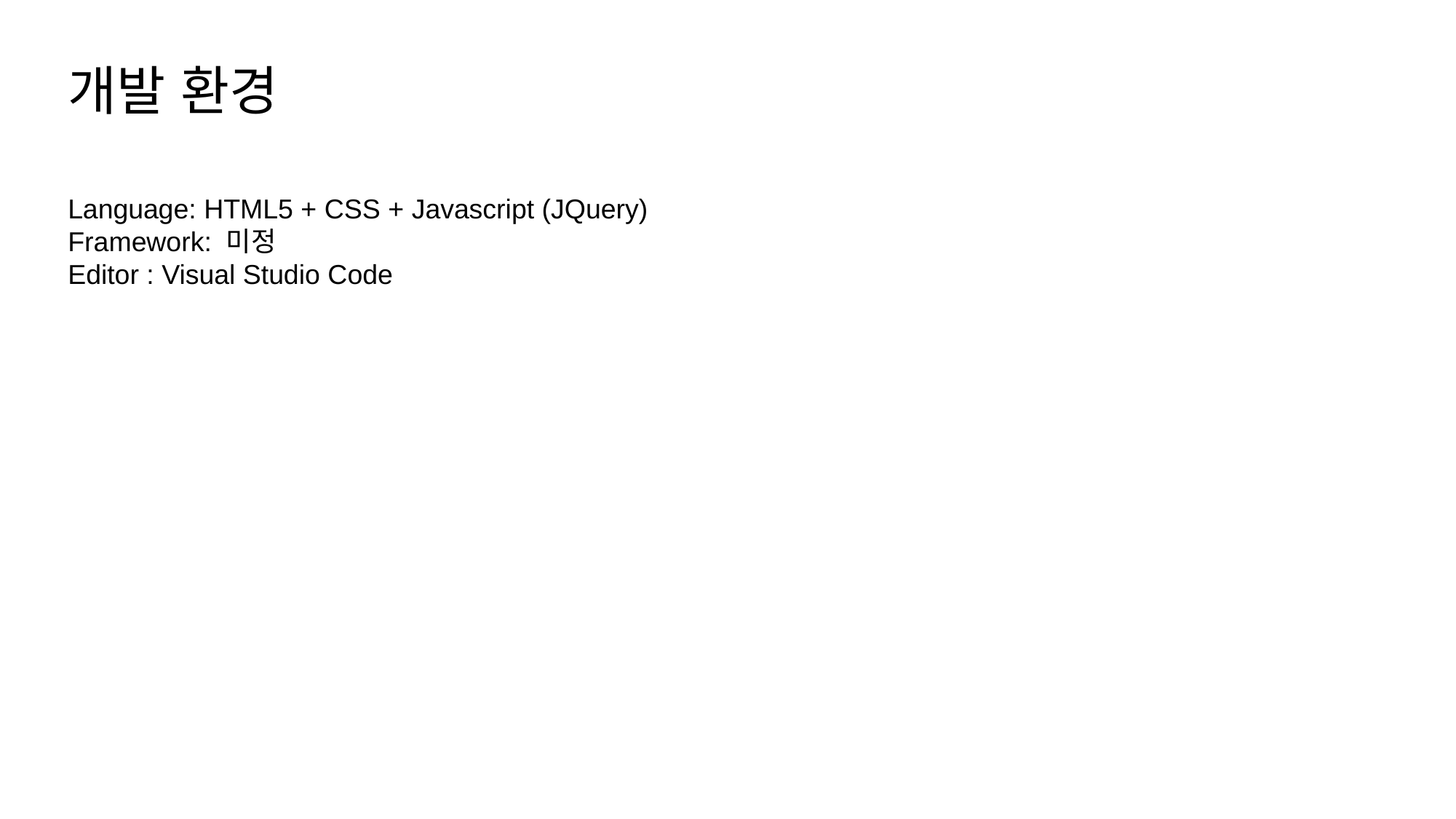

개발 환경
Language: HTML5 + CSS + Javascript (JQuery)
Framework: 미정
Editor : Visual Studio Code